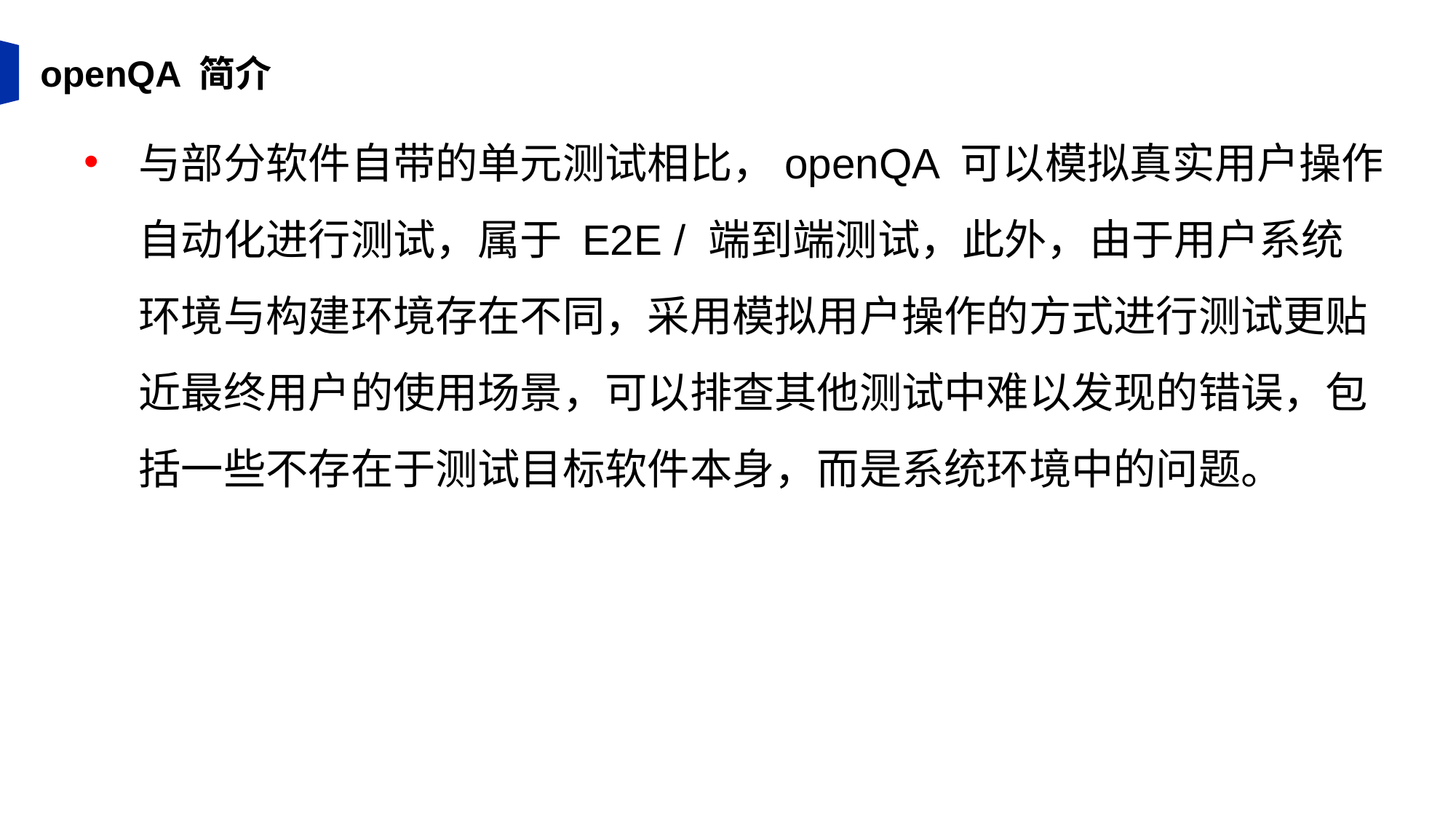

openQA 简介

与部分软件自带的单元测试相比，openQA 可以模拟真实用户操作自动化进行测试，属于 E2E / 端到端测试，此外，由于用户系统环境与构建环境存在不同，采用模拟用户操作的方式进行测试更贴近最终用户的使用场景，可以排查其他测试中难以发现的错误，包括一些不存在于测试目标软件本身，而是系统环境中的问题。